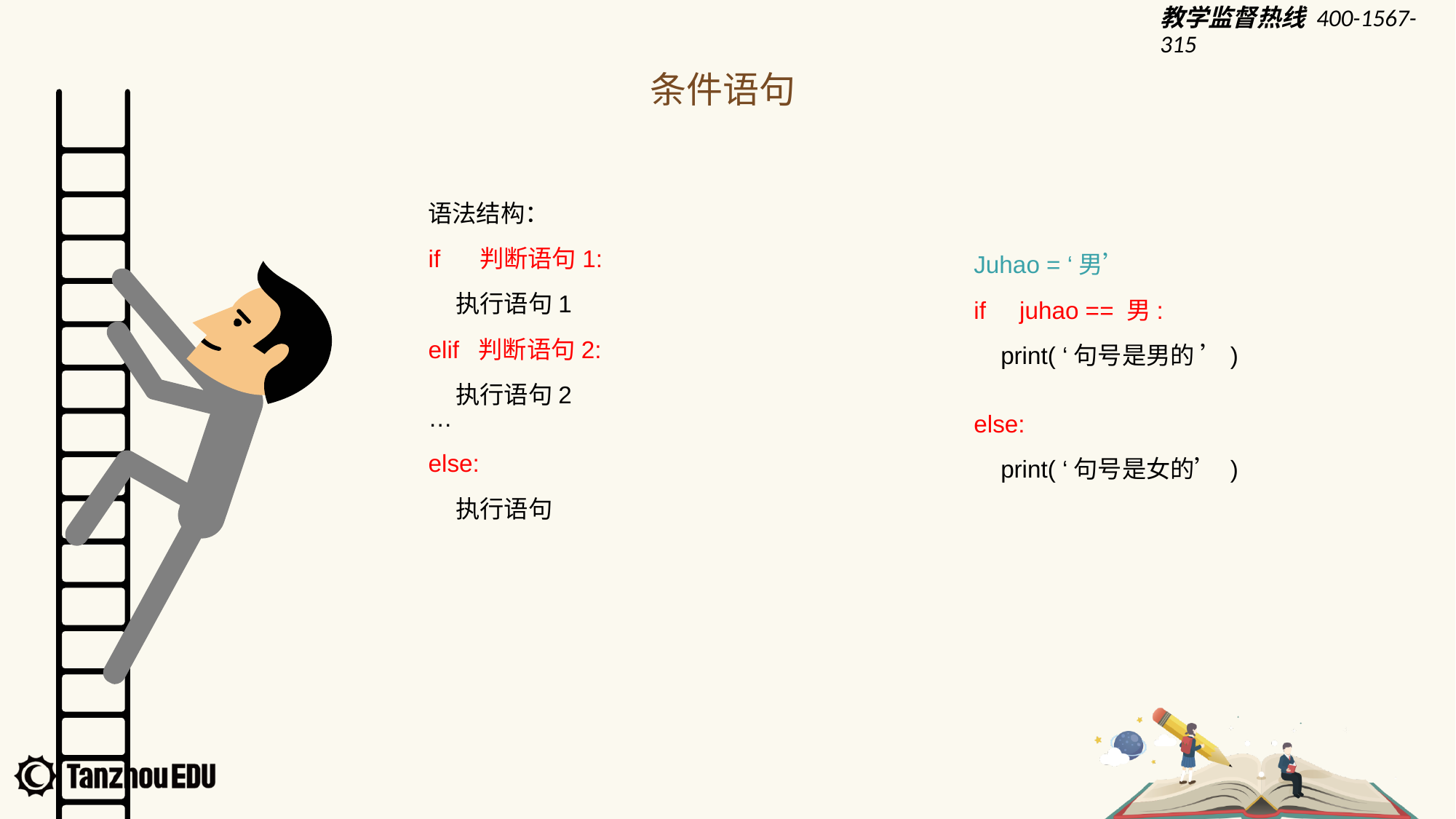

条件语句

语法结构：

if     判断语句1:

    执行语句1

elif  判断语句2:

    执行语句2
…

else:

    执行语句
Juhao = ‘男’

if     juhao == 男:

    print( ‘句号是男的 ’)

else:

    print( ‘句号是女的’ )